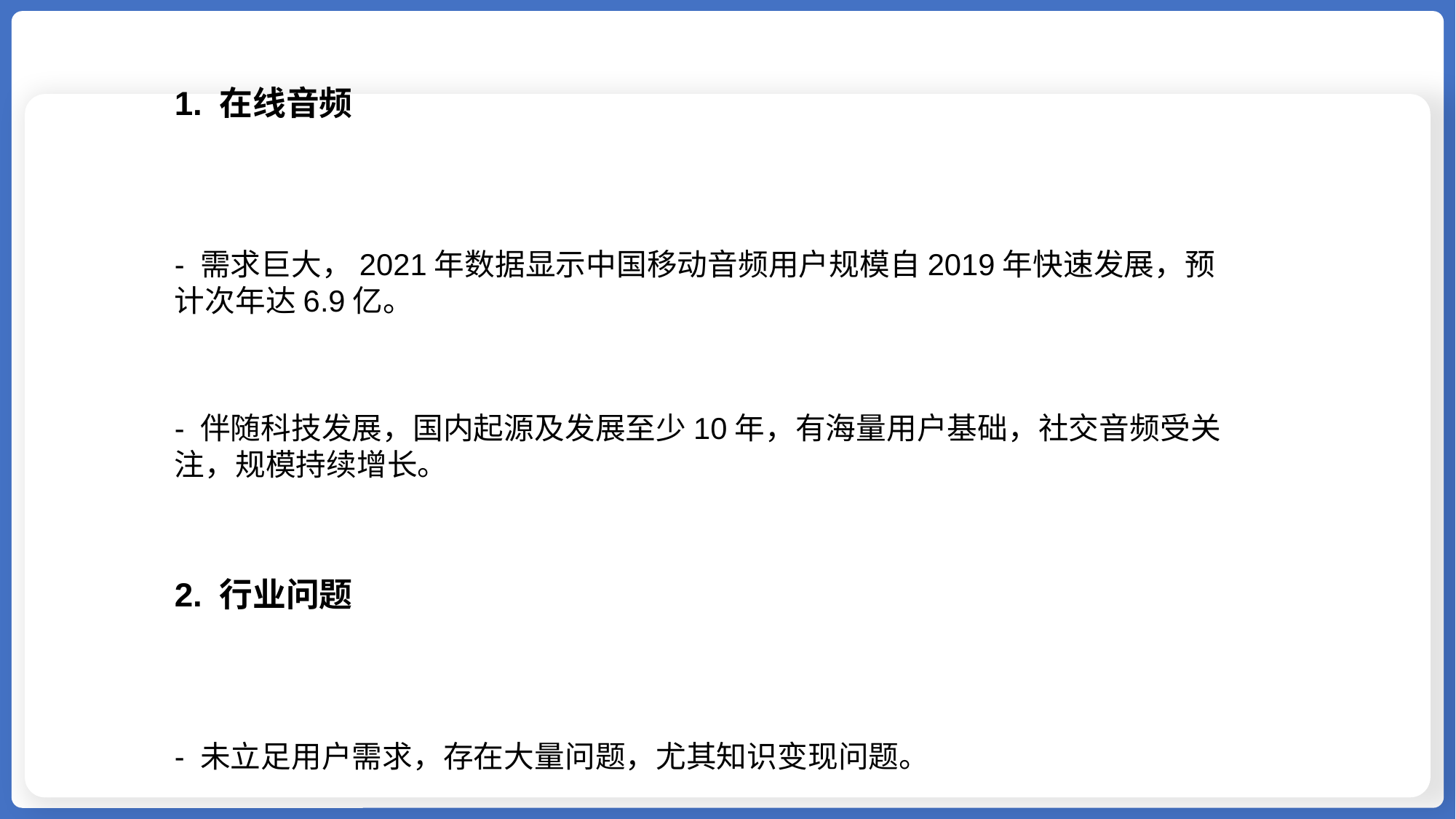

1. 在线音频

- 需求巨大，2021年数据显示中国移动音频用户规模自2019年快速发展，预计次年达6.9亿。
- 伴随科技发展，国内起源及发展至少10年，有海量用户基础，社交音频受关注，规模持续增长。
2. 行业问题
- 未立足用户需求，存在大量问题，尤其知识变现问题。